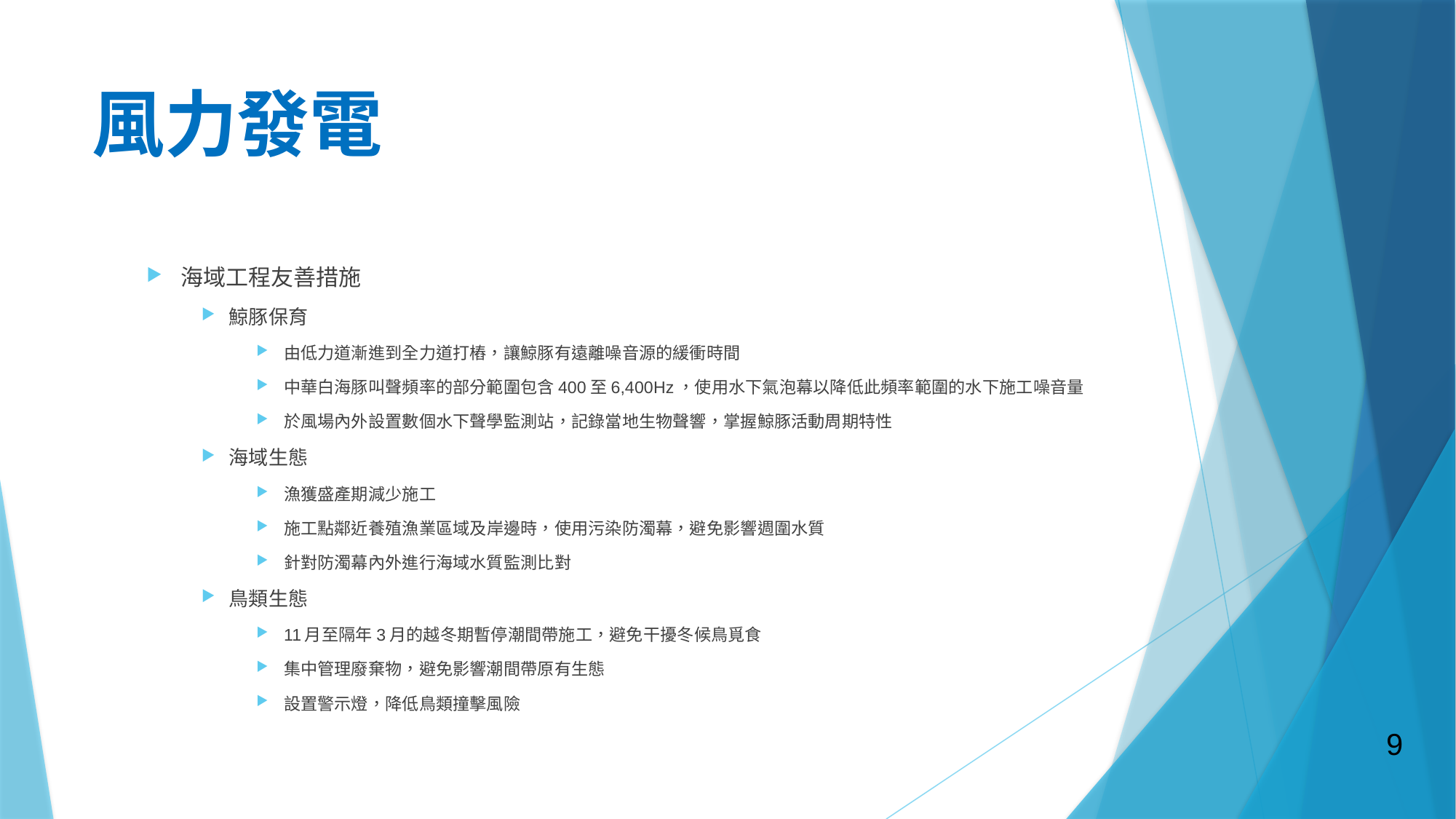

# 風力發電
海域工程友善措施
鯨豚保育
由低力道漸進到全力道打樁，讓鯨豚有遠離噪音源的緩衝時間
中華白海豚叫聲頻率的部分範圍包含400至6,400Hz，使用水下氣泡幕以降低此頻率範圍的水下施工噪音量
於風場內外設置數個水下聲學監測站，記錄當地生物聲響，掌握鯨豚活動周期特性
海域生態
漁獲盛產期減少施工
施工點鄰近養殖漁業區域及岸邊時，使用污染防濁幕，避免影響週圍水質
針對防濁幕內外進行海域水質監測比對
鳥類生態
11月至隔年3月的越冬期暫停潮間帶施工，避免干擾冬候鳥覓食
集中管理廢棄物，避免影響潮間帶原有生態
設置警示燈，降低鳥類撞擊風險

9